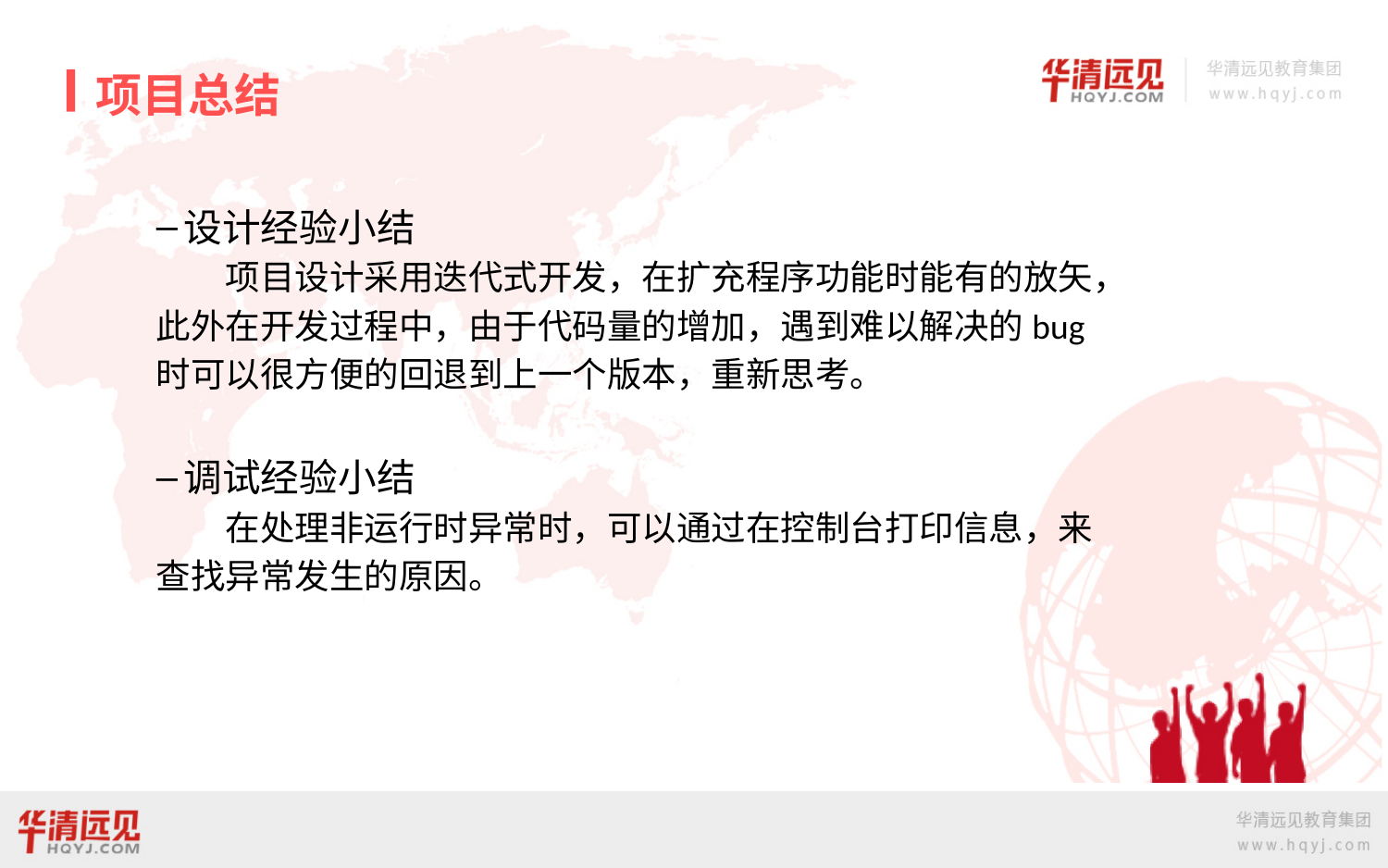

项目总结

设计经验小结
项目设计采用迭代式开发，在扩充程序功能时能有的放矢，此外在开发过程中，由于代码量的增加，遇到难以解决的bug时可以很方便的回退到上一个版本，重新思考。

调试经验小结
在处理非运行时异常时，可以通过在控制台打印信息，来查找异常发生的原因。